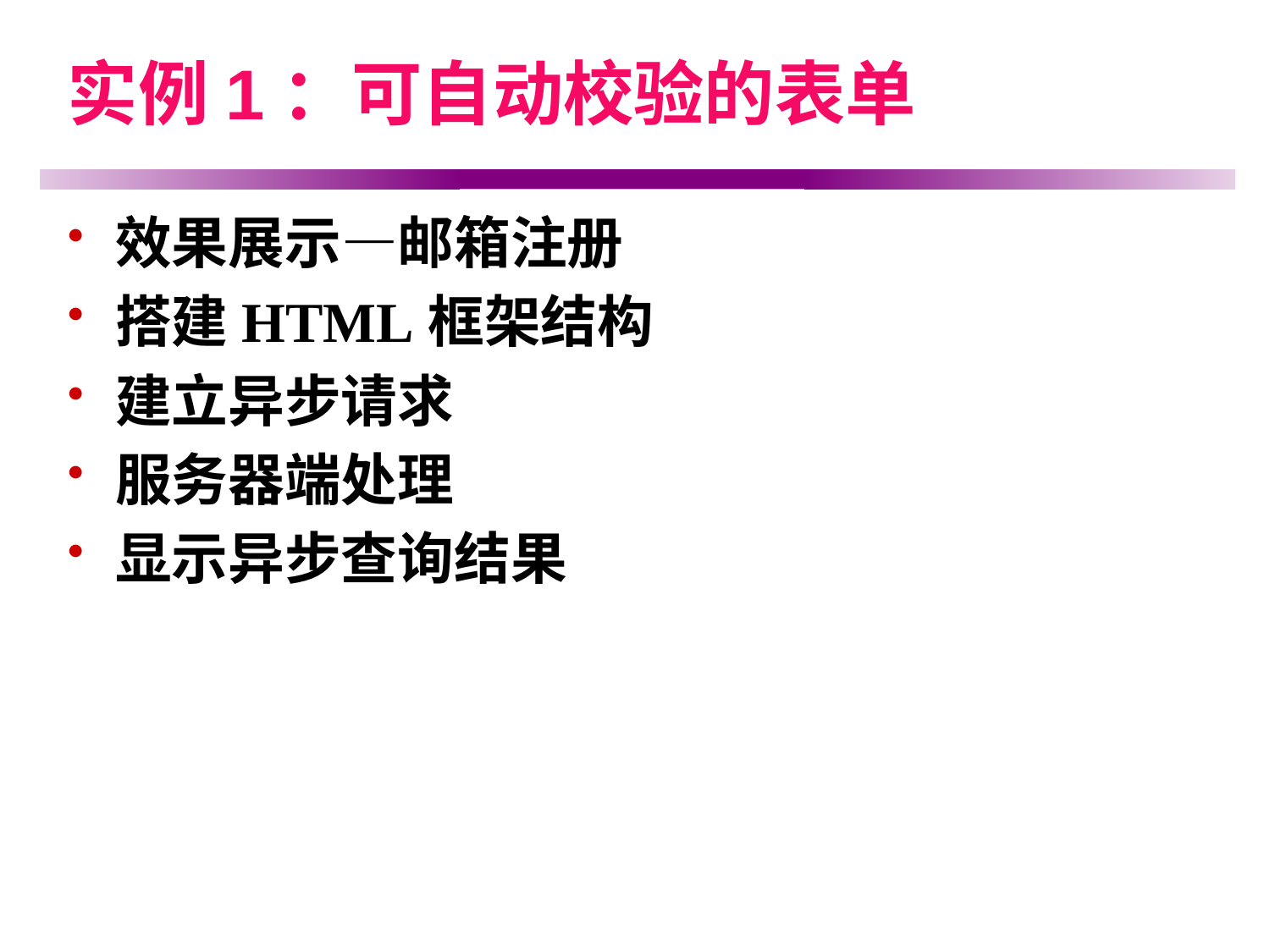

# 实例1：可自动校验的表单
效果展示—邮箱注册
搭建HTML框架结构
建立异步请求
服务器端处理
显示异步查询结果